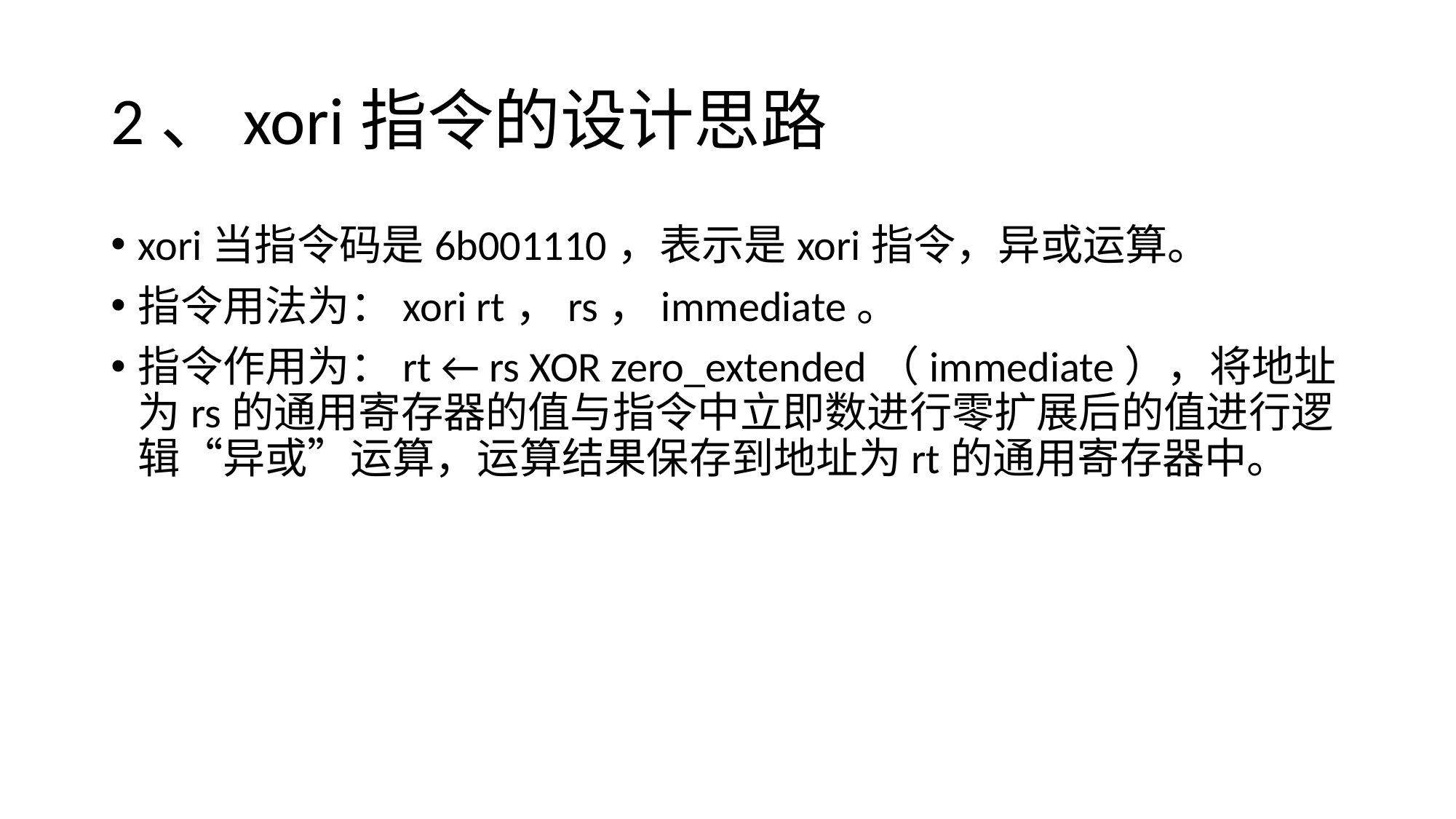

# 2、xori指令的设计思路
xori当指令码是6b001110，表示是xori指令，异或运算。
指令用法为：xori rt，rs，immediate。
指令作用为：rt ← rs XOR zero_extended（immediate），将地址为rs的通用寄存器的值与指令中立即数进行零扩展后的值进行逻辑“异或”运算，运算结果保存到地址为rt的通用寄存器中。